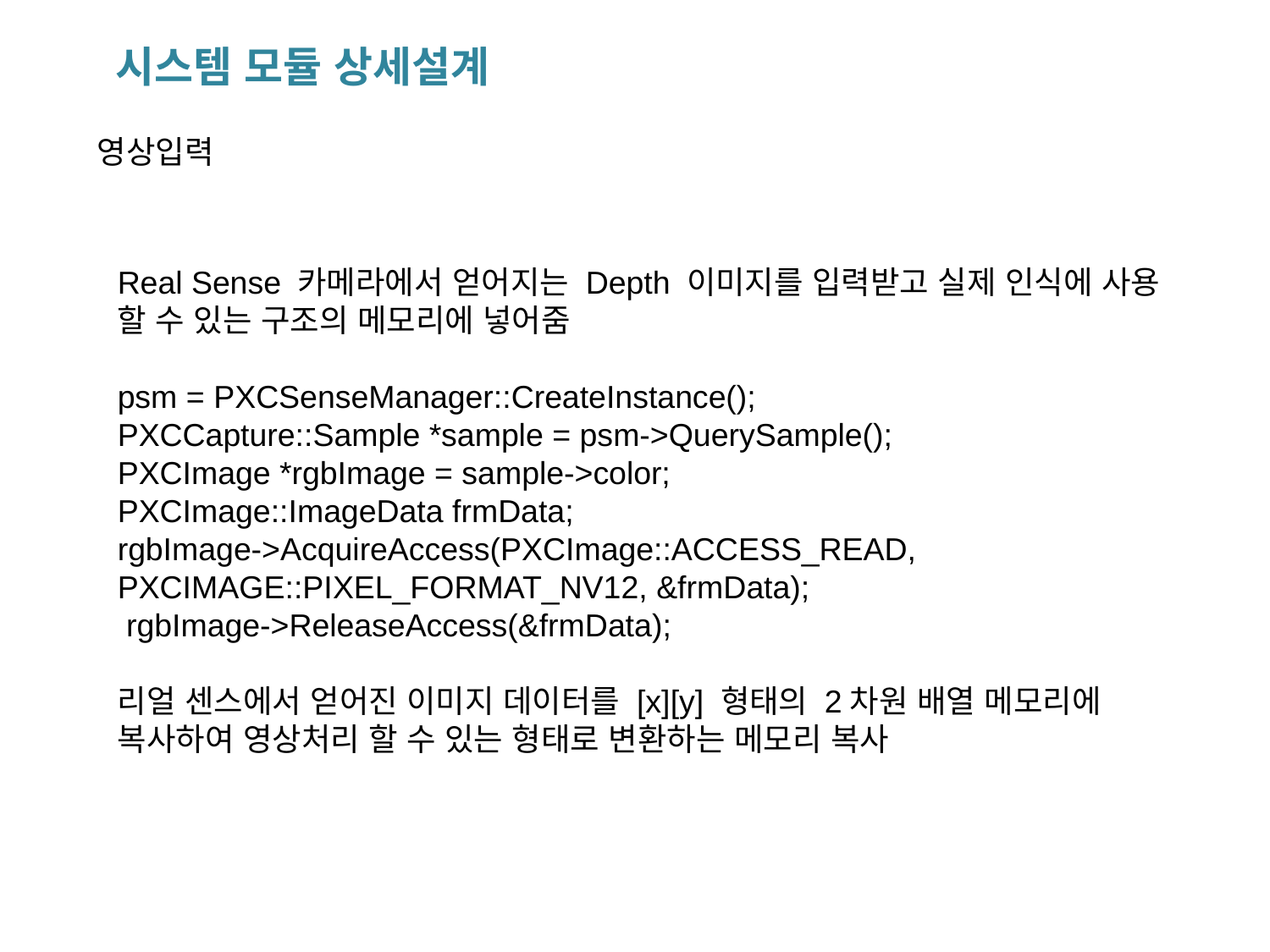

시스템 모듈 상세설계
영상입력
Real Sense 카메라에서 얻어지는 Depth 이미지를 입력받고 실제 인식에 사용 할 수 있는 구조의 메모리에 넣어줌

psm = PXCSenseManager::CreateInstance();
PXCCapture::Sample *sample = psm->QuerySample();
PXCImage *rgbImage = sample->color;
PXCImage::ImageData frmData;
rgbImage->AcquireAccess(PXCImage::ACCESS_READ, PXCIMAGE::PIXEL_FORMAT_NV12, &frmData);
 rgbImage->ReleaseAccess(&frmData);

리얼 센스에서 얻어진 이미지 데이터를 [x][y] 형태의 2차원 배열 메모리에 복사하여 영상처리 할 수 있는 형태로 변환하는 메모리 복사